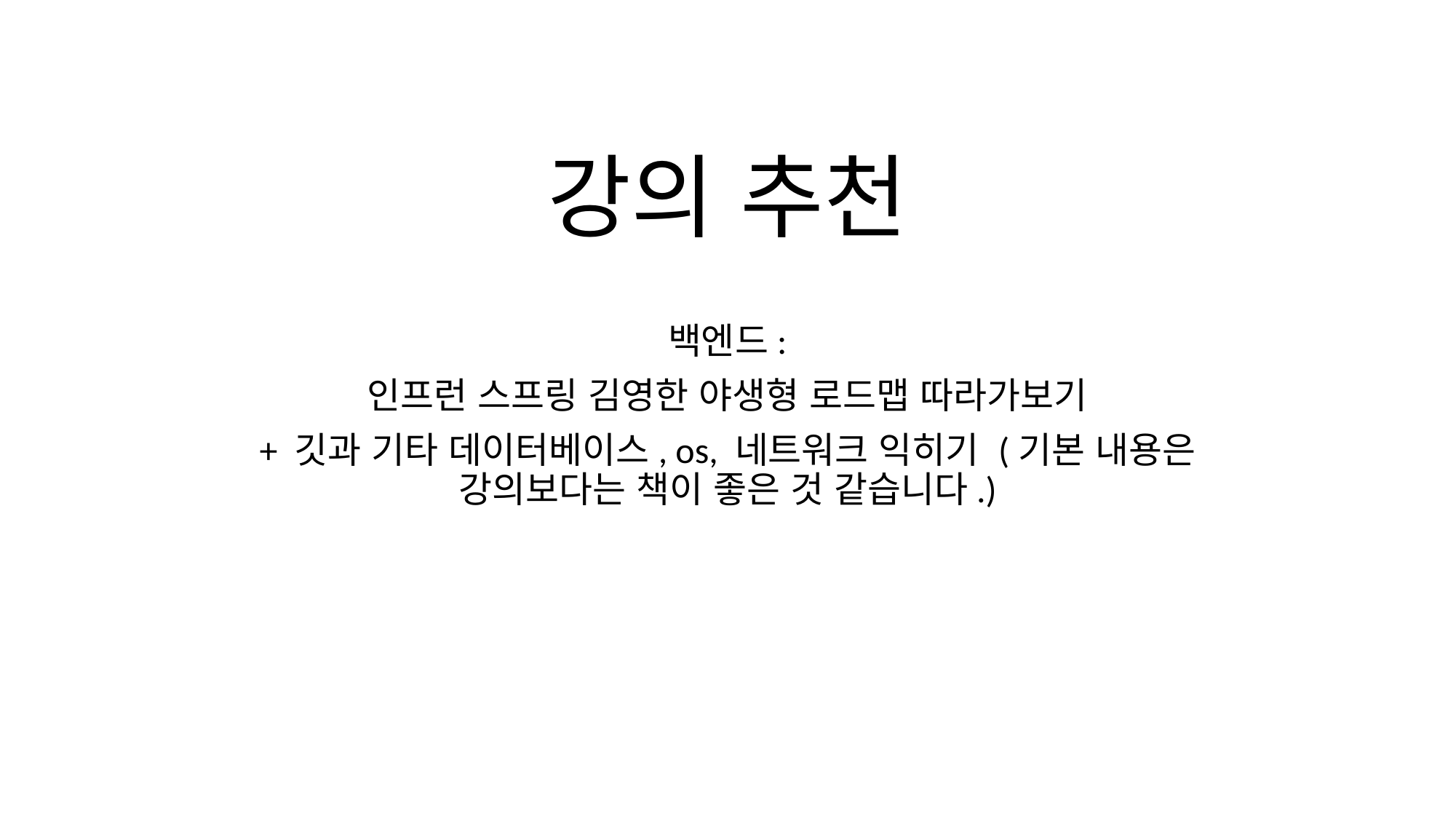

# 강의 추천
백엔드:
인프런 스프링 김영한 야생형 로드맵 따라가보기
+ 깃과 기타 데이터베이스, os, 네트워크 익히기 (기본 내용은 강의보다는 책이 좋은 것 같습니다.)